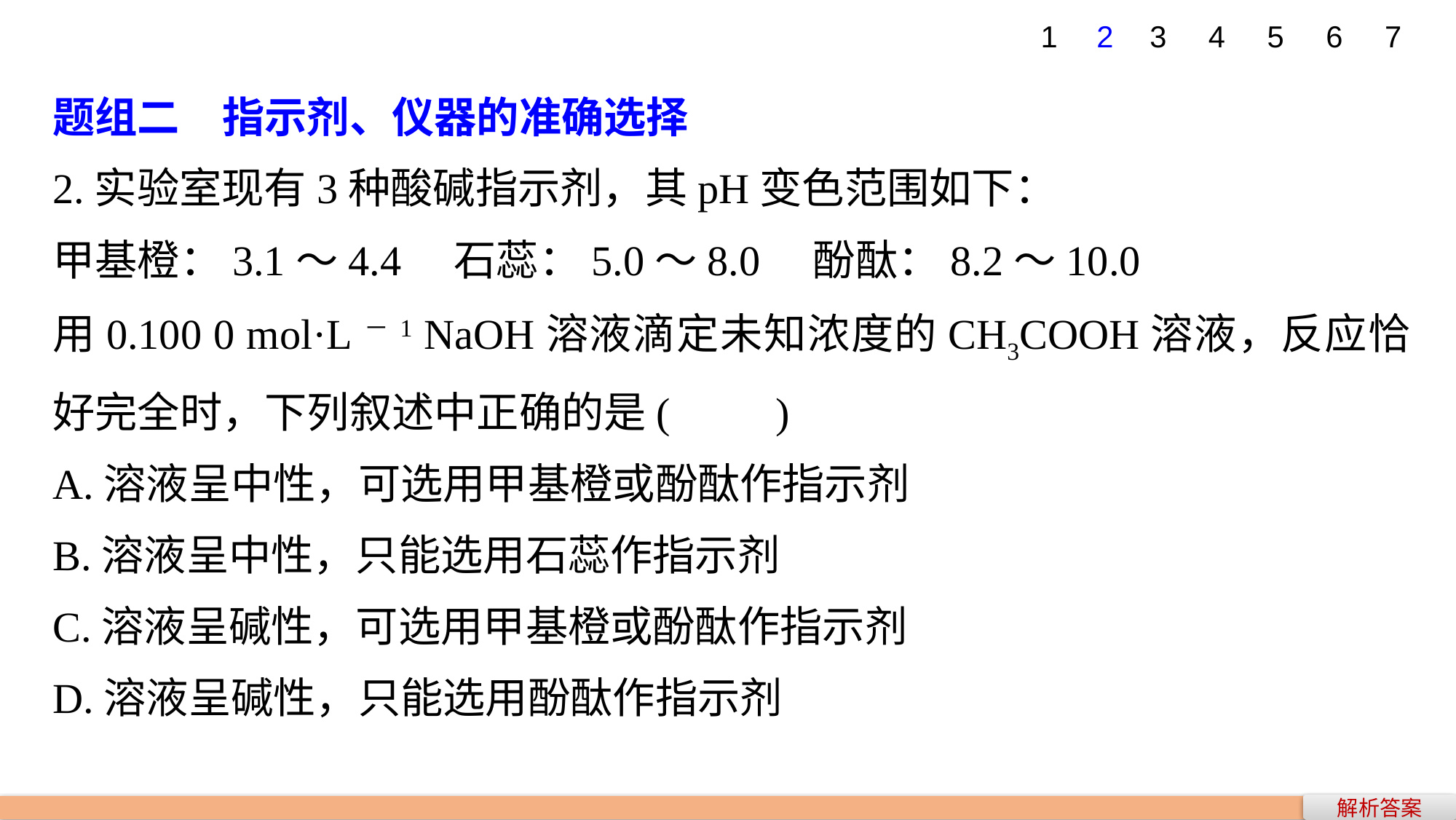

7
1
2
3
4
5
6
题组二　指示剂、仪器的准确选择
2.实验室现有3种酸碱指示剂，其pH变色范围如下：
甲基橙：3.1～4.4　石蕊：5.0～8.0　酚酞：8.2～10.0
用0.100 0 mol·L－1 NaOH溶液滴定未知浓度的CH3COOH溶液，反应恰好完全时，下列叙述中正确的是(　　)
A.溶液呈中性，可选用甲基橙或酚酞作指示剂
B.溶液呈中性，只能选用石蕊作指示剂
C.溶液呈碱性，可选用甲基橙或酚酞作指示剂
D.溶液呈碱性，只能选用酚酞作指示剂
解析答案